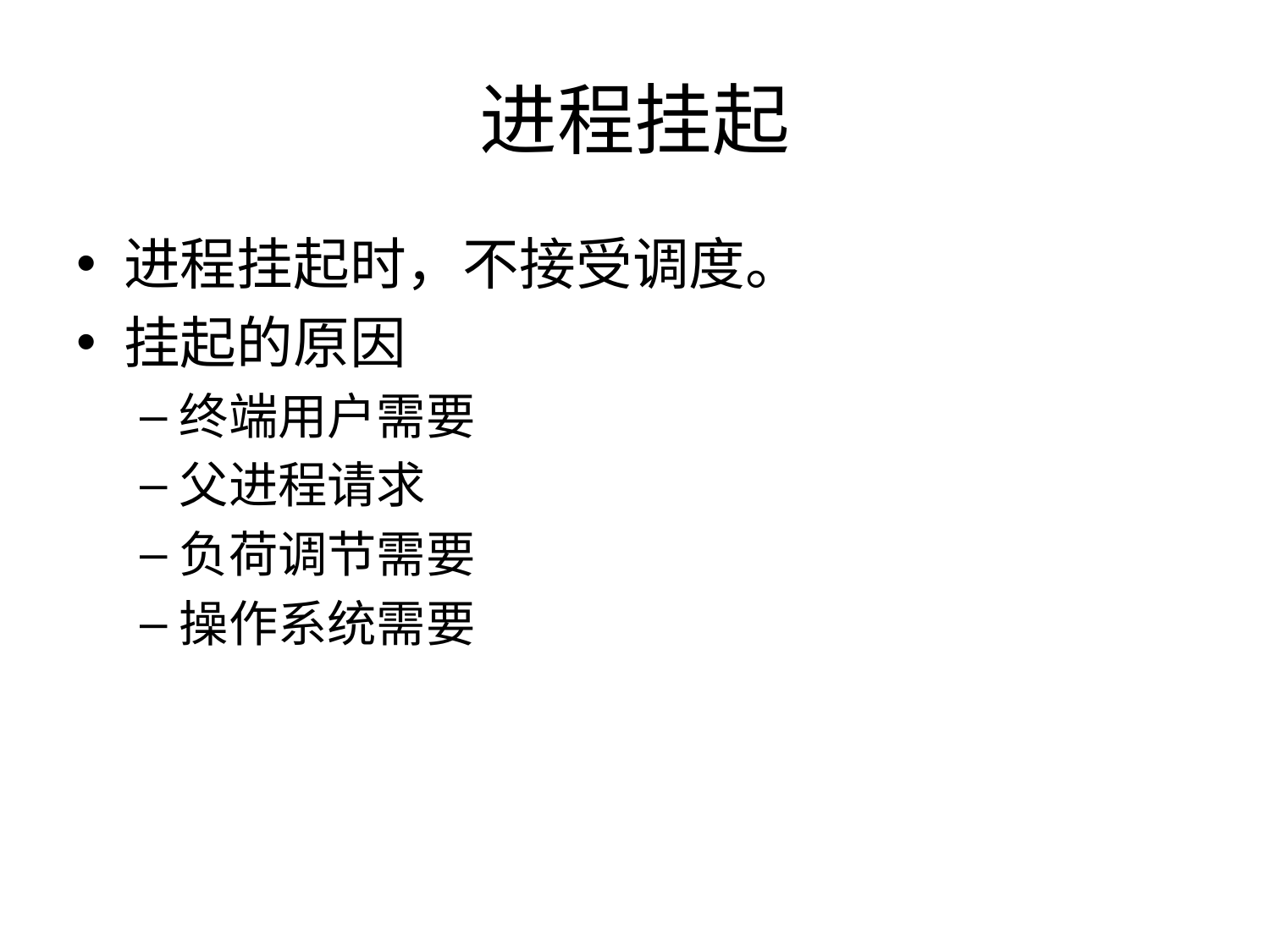

# 进程挂起
进程挂起时，不接受调度。
挂起的原因
终端用户需要
父进程请求
负荷调节需要
操作系统需要